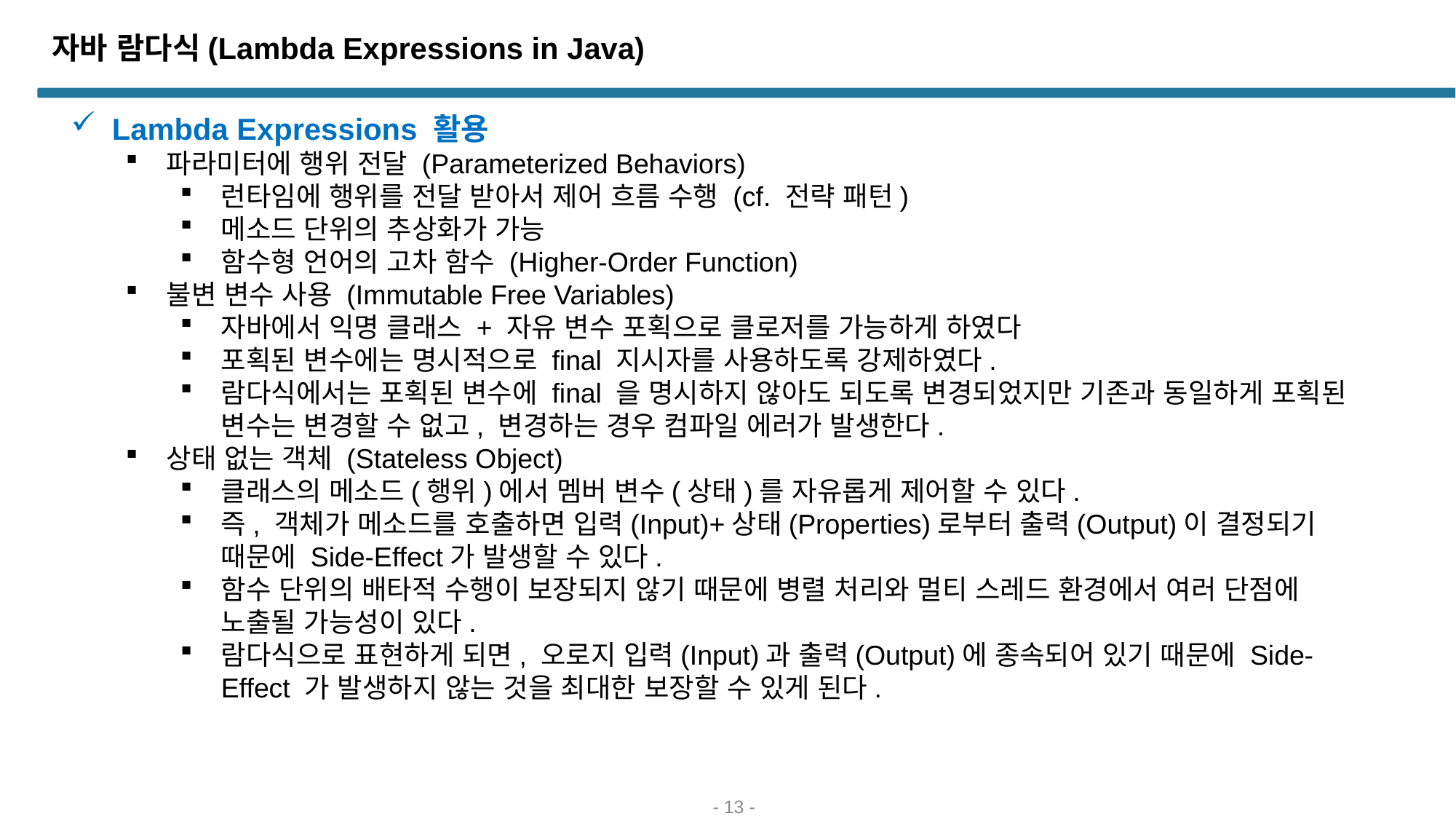

# 자바 람다식(Lambda Expressions in Java)
Lambda Expressions 활용
파라미터에 행위 전달 (Parameterized Behaviors)
런타임에 행위를 전달 받아서 제어 흐름 수행 (cf. 전략 패턴)
메소드 단위의 추상화가 가능
함수형 언어의 고차 함수 (Higher-Order Function)
불변 변수 사용 (Immutable Free Variables)
자바에서 익명 클래스 + 자유 변수 포획으로 클로저를 가능하게 하였다
포획된 변수에는 명시적으로 final 지시자를 사용하도록 강제하였다.
람다식에서는 포획된 변수에 final 을 명시하지 않아도 되도록 변경되었지만 기존과 동일하게 포획된 변수는 변경할 수 없고, 변경하는 경우 컴파일 에러가 발생한다.
상태 없는 객체 (Stateless Object)
클래스의 메소드(행위)에서 멤버 변수(상태)를 자유롭게 제어할 수 있다.
즉, 객체가 메소드를 호출하면 입력(Input)+상태(Properties)로부터 출력(Output)이 결정되기 때문에 Side-Effect가 발생할 수 있다.
함수 단위의 배타적 수행이 보장되지 않기 때문에 병렬 처리와 멀티 스레드 환경에서 여러 단점에 노출될 가능성이 있다.
람다식으로 표현하게 되면, 오로지 입력(Input)과 출력(Output)에 종속되어 있기 때문에 Side-Effect 가 발생하지 않는 것을 최대한 보장할 수 있게 된다.

- 13 -